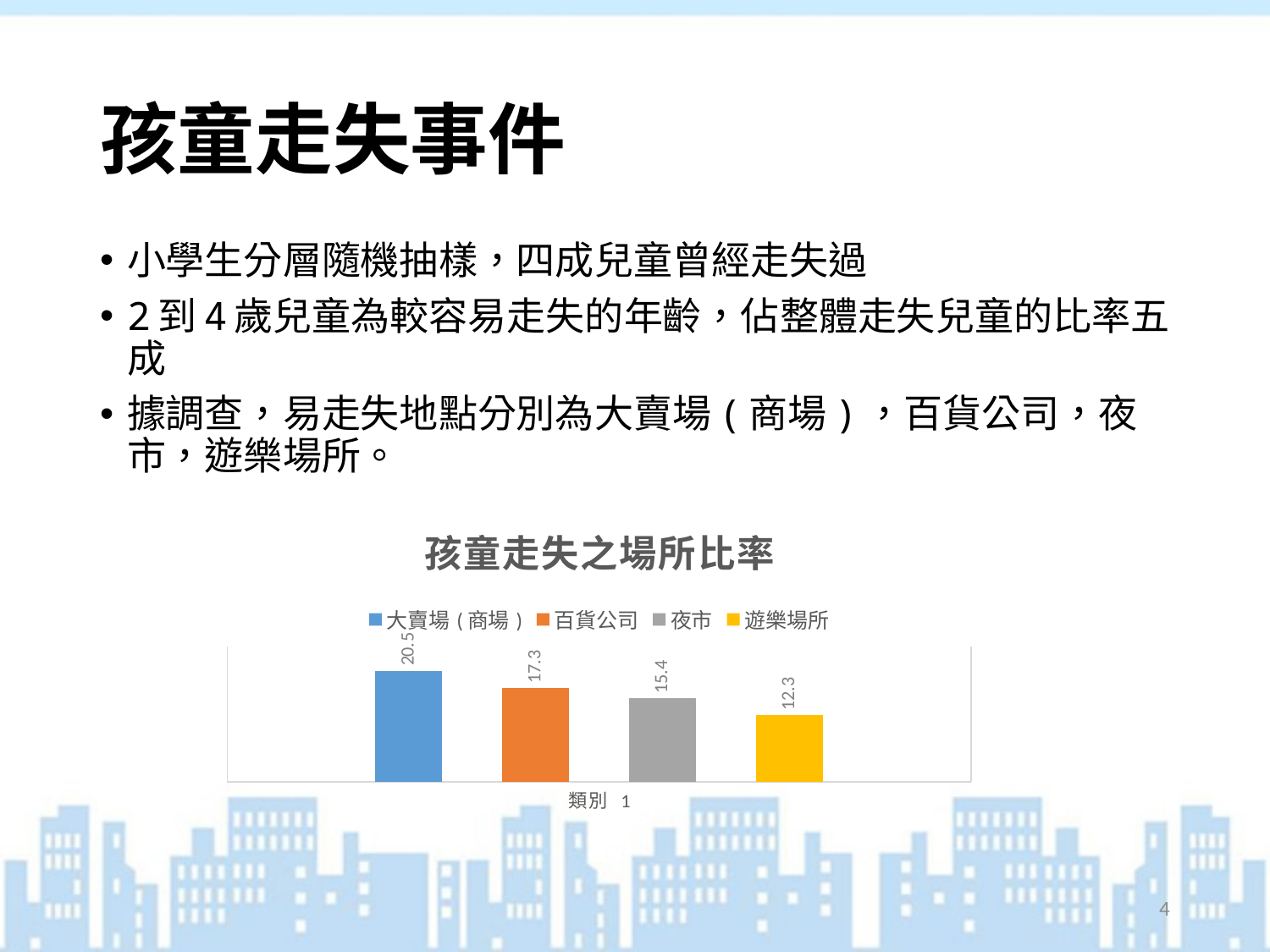

# 孩童走失事件
小學生分層隨機抽樣，四成兒童曾經走失過
2到4歲兒童為較容易走失的年齡，佔整體走失兒童的比率五成
據調查，易走失地點分別為大賣場(商場)，百貨公司，夜市，遊樂場所。

### Chart: 孩童走失之場所比率

| Category | 大賣場(商場) | 百貨公司 | 夜市 | 遊樂場所 |
|---|---|---|---|---|
| 類別 1 | 20.5 | 17.3 | 15.4 | 12.3 |
4